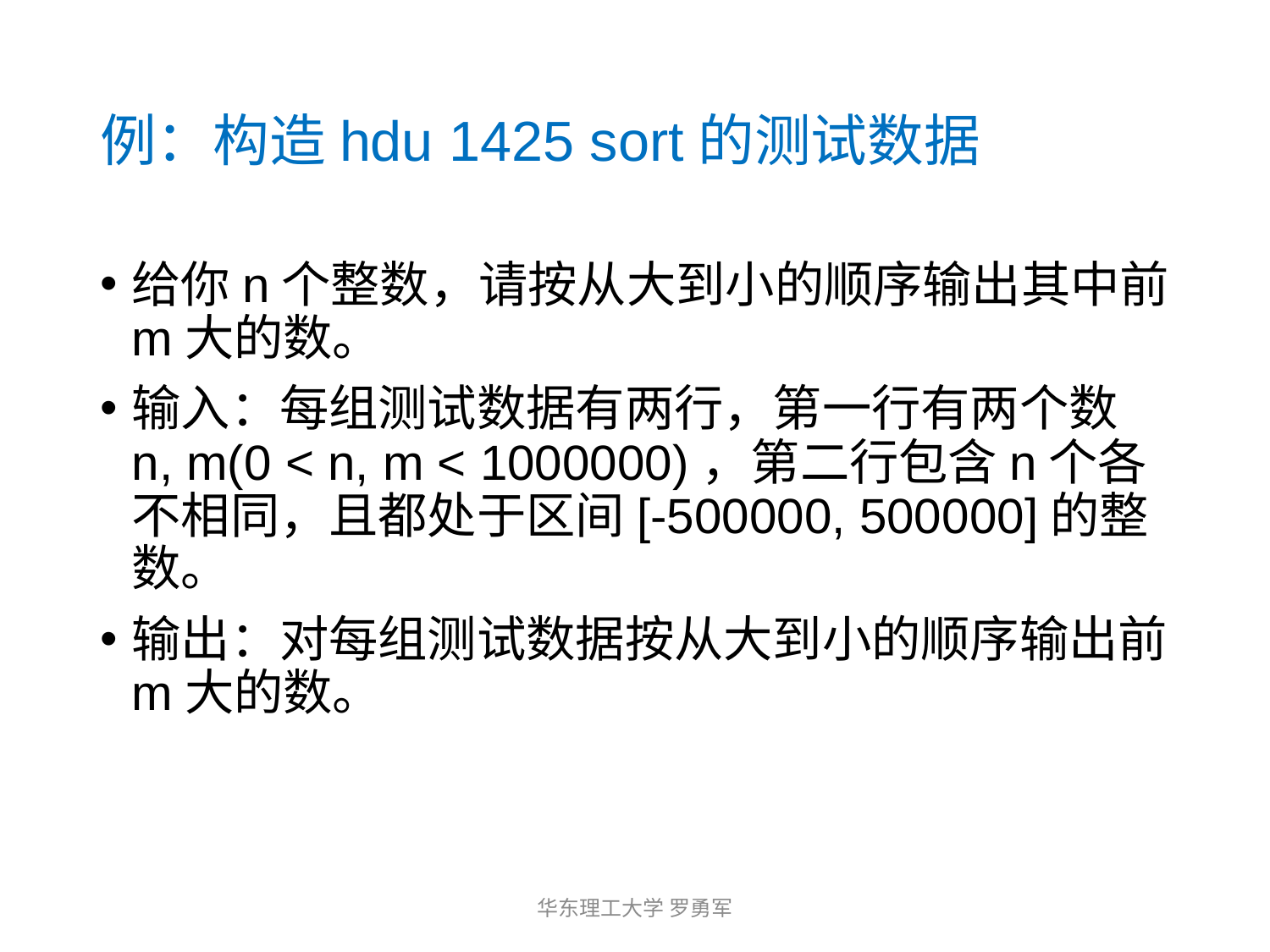

# 例：构造hdu 1425 sort的测试数据
给你n个整数，请按从大到小的顺序输出其中前m大的数。
输入：每组测试数据有两行，第一行有两个数n, m(0 < n, m < 1000000)，第二行包含n个各不相同，且都处于区间[-500000, 500000]的整数。
输出：对每组测试数据按从大到小的顺序输出前m大的数。

华东理工大学 罗勇军